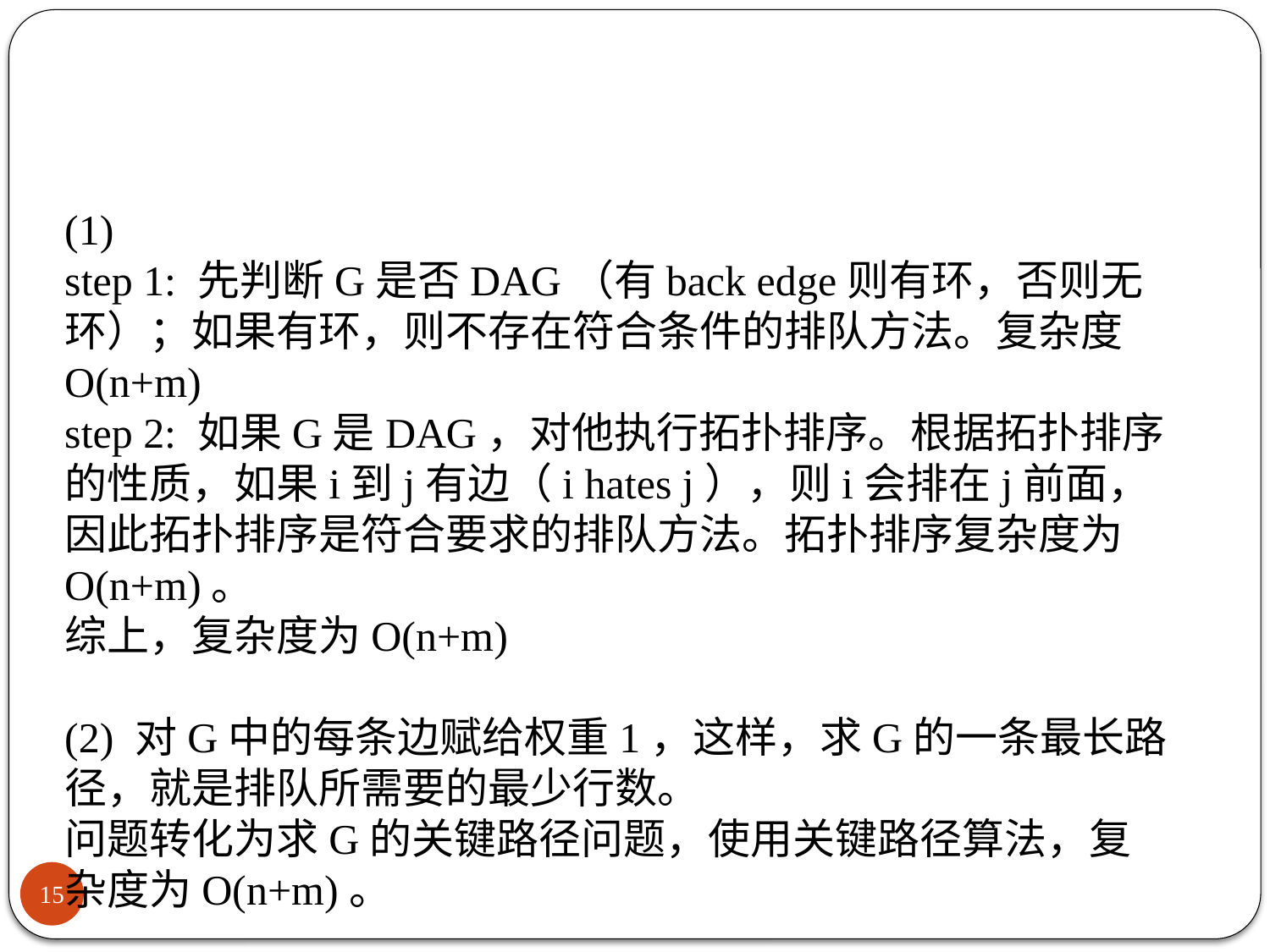

(1)
step 1: 先判断G是否DAG（有back edge则有环，否则无环）；如果有环，则不存在符合条件的排队方法。复杂度O(n+m)
step 2: 如果G是DAG，对他执行拓扑排序。根据拓扑排序的性质，如果i到j有边（i hates j），则i会排在j前面，因此拓扑排序是符合要求的排队方法。拓扑排序复杂度为O(n+m)。
综上，复杂度为O(n+m)

(2) 对G中的每条边赋给权重1，这样，求G的一条最长路径，就是排队所需要的最少行数。
问题转化为求G的关键路径问题，使用关键路径算法，复杂度为O(n+m)。
15